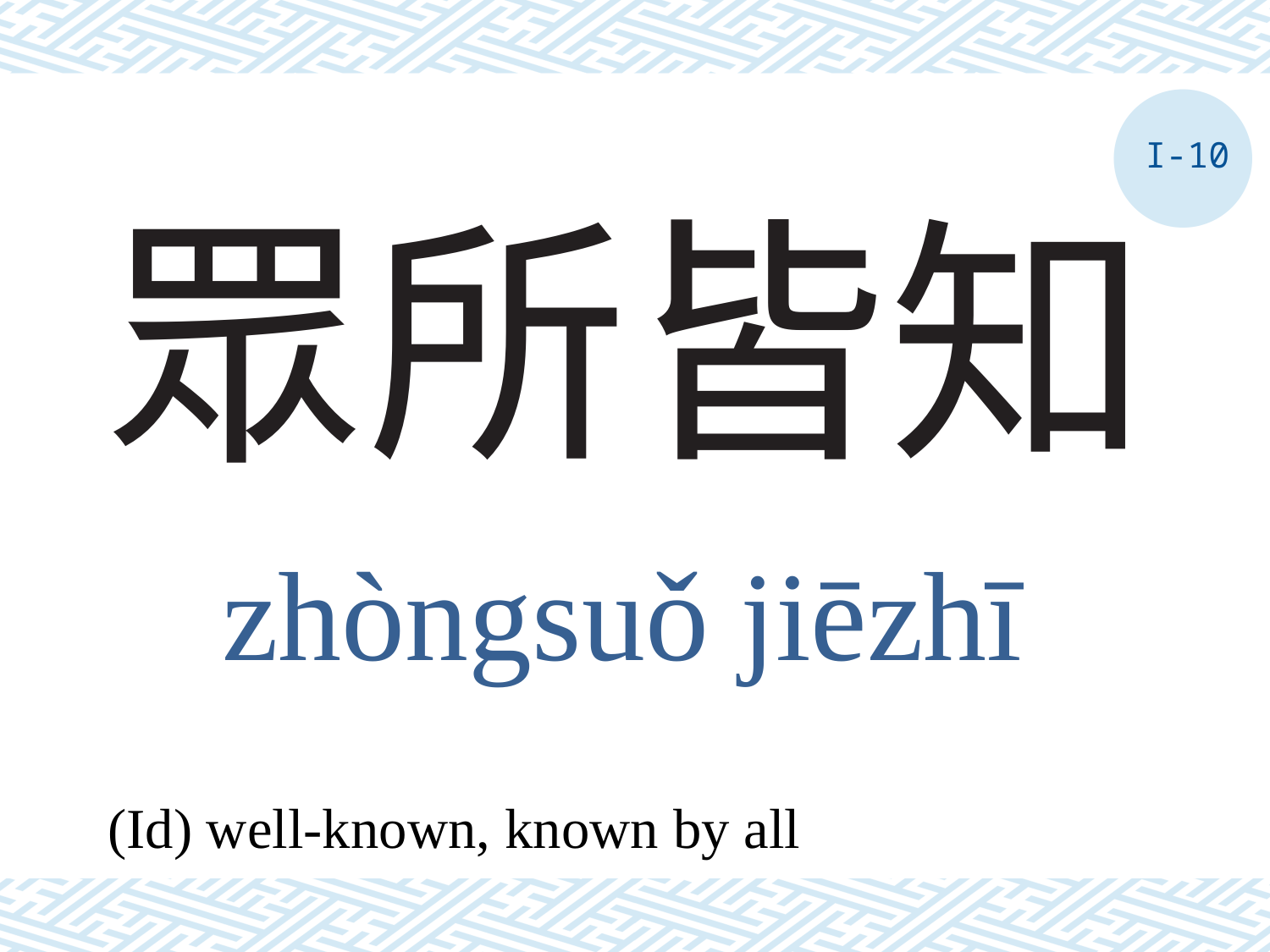

I-10

# 眾所皆知
zhòngsuǒ jiēzhī
(Id) well-known, known by all